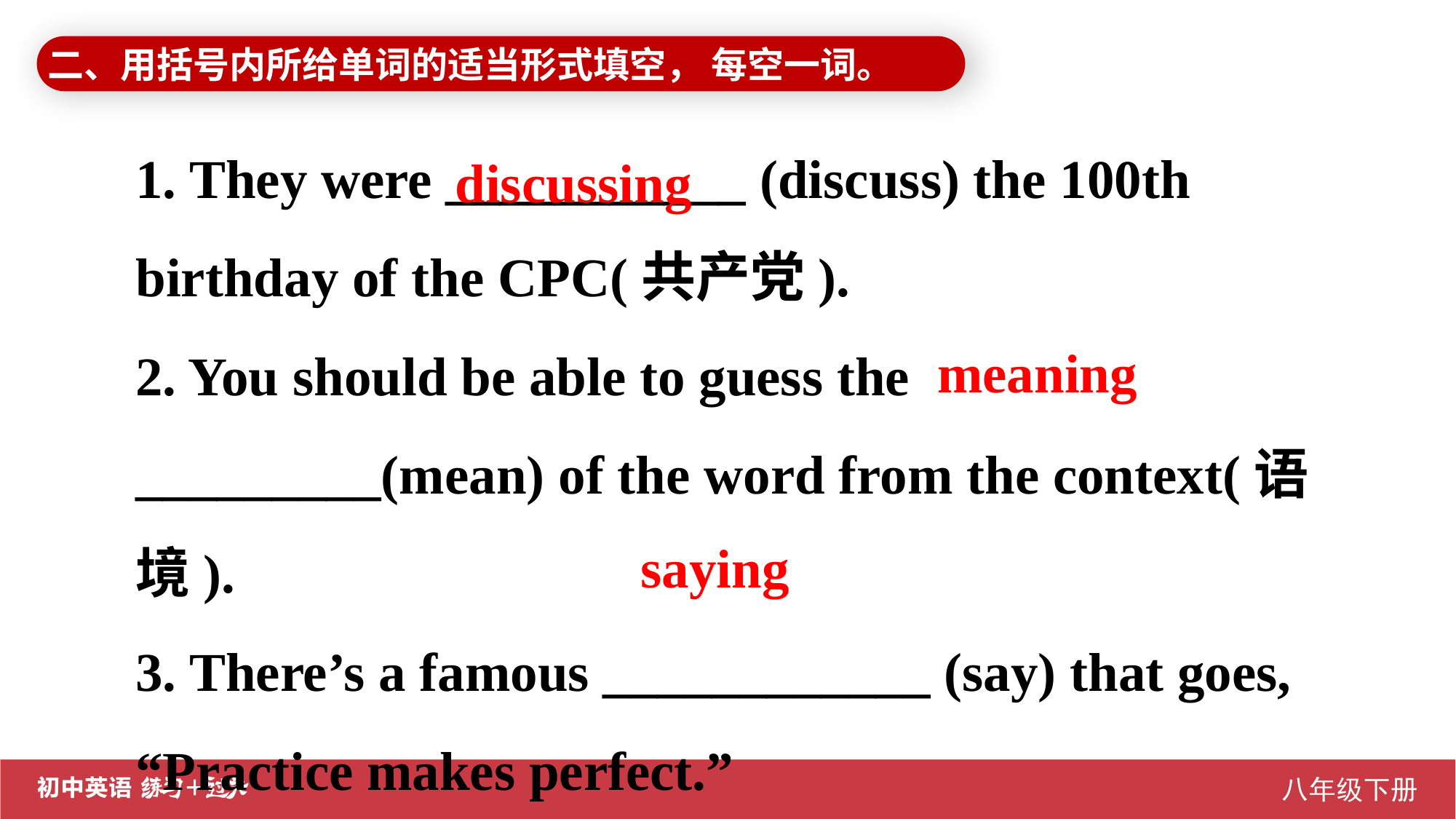

二、用括号内所给单词的适当形式填空， 每空一词。
1. They were ___________ (discuss) the 100th birthday of the CPC(共产党).
2. You should be able to guess the _________(mean) of the word from the context(语境).
3. There’s a famous ____________ (say) that goes,  “Practice makes perfect.”
discussing
 meaning
saying